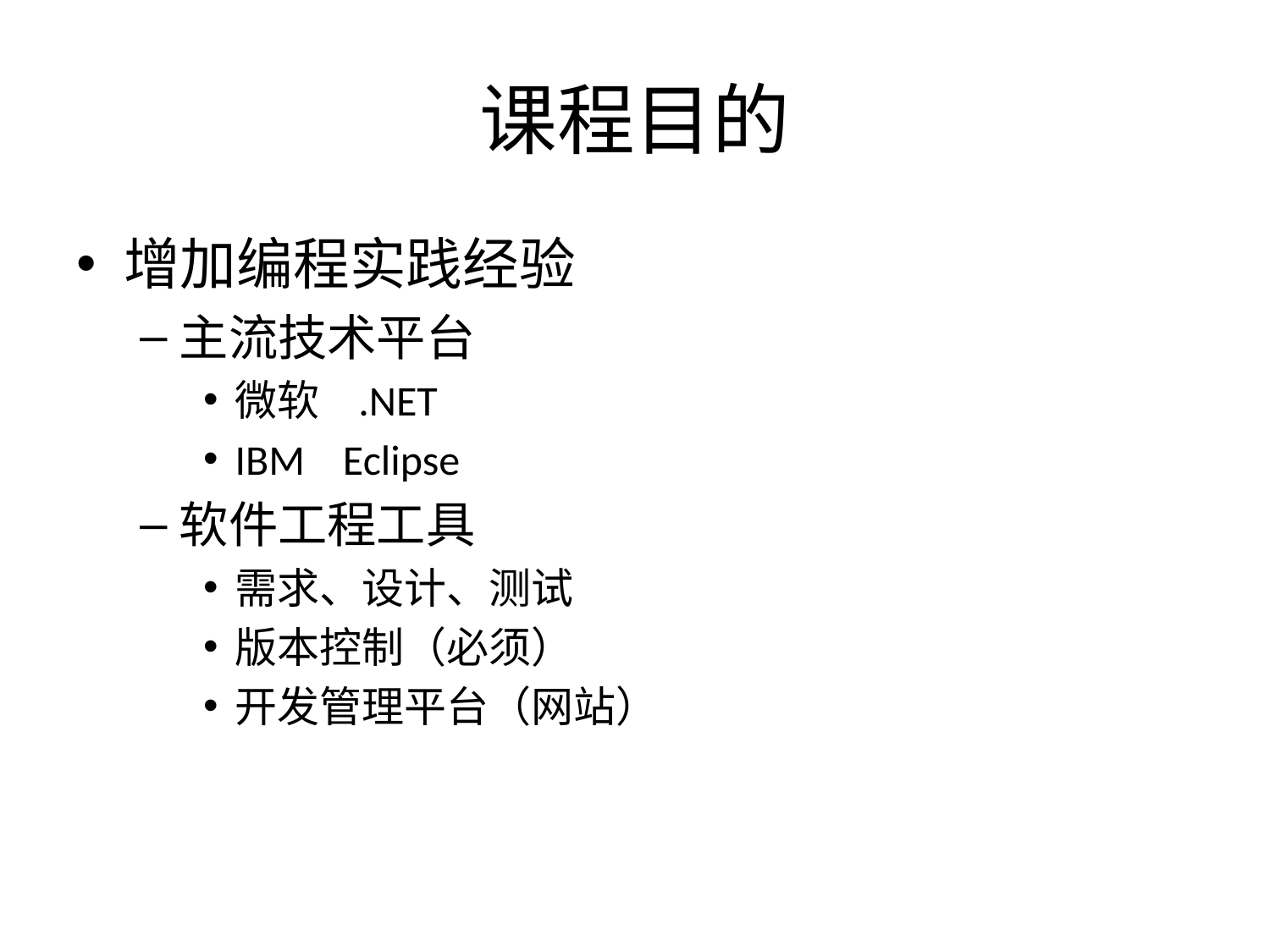

# 课程目的
增加编程实践经验
主流技术平台
微软   .NET
IBM    Eclipse
软件工程工具
需求、设计、测试
版本控制（必须）
开发管理平台（网站）